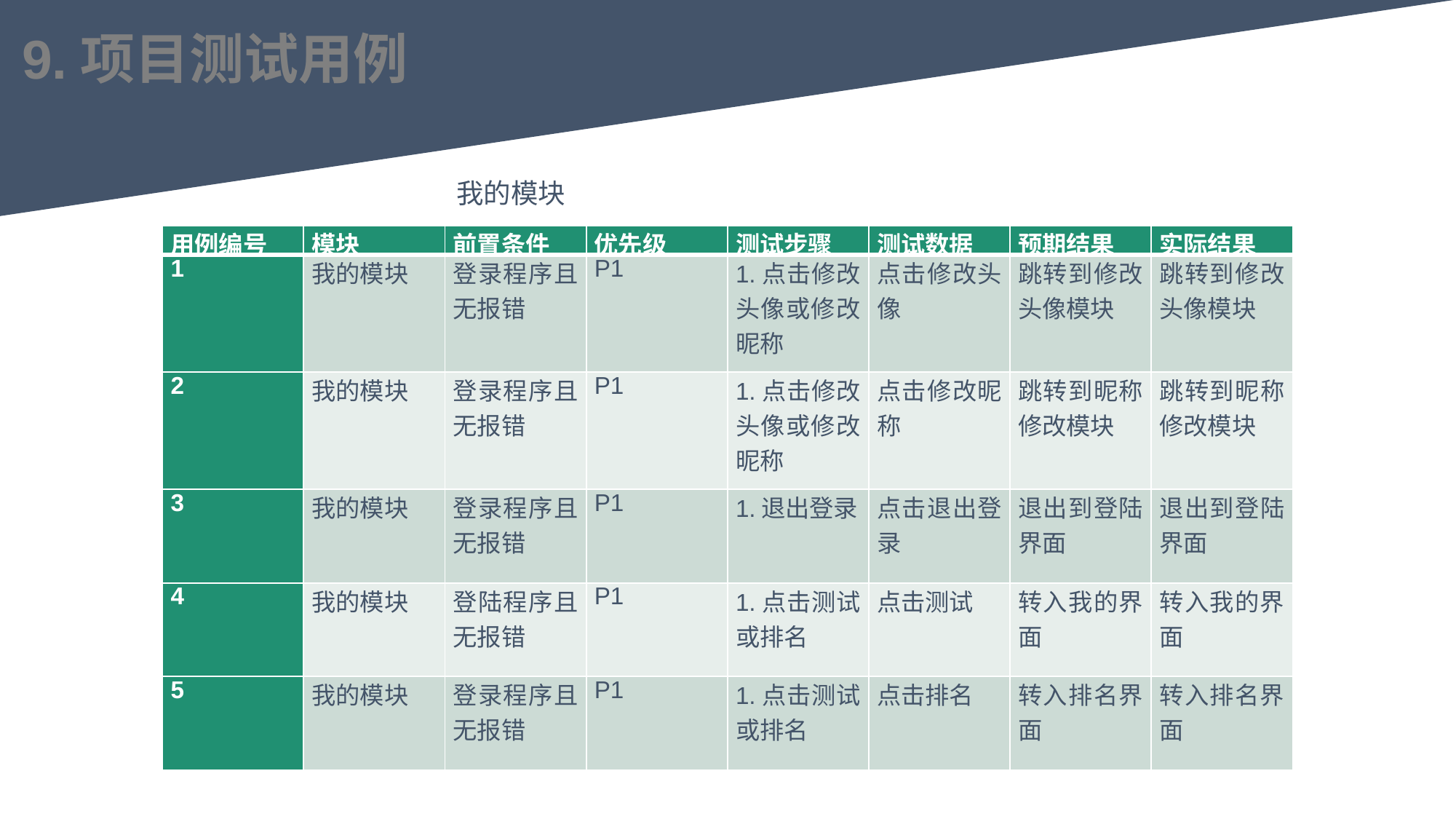

9.项目测试用例
我的模块
| 用例编号 | 模块 | 前置条件 | 优先级 | 测试步骤 | 测试数据 | 预期结果 | 实际结果 |
| --- | --- | --- | --- | --- | --- | --- | --- |
| 1 | 我的模块 | 登录程序且无报错 | P1 | 1.点击修改头像或修改昵称 | 点击修改头像 | 跳转到修改头像模块 | 跳转到修改头像模块 |
| 2 | 我的模块 | 登录程序且无报错 | P1 | 1.点击修改头像或修改昵称 | 点击修改昵称 | 跳转到昵称修改模块 | 跳转到昵称修改模块 |
| 3 | 我的模块 | 登录程序且无报错 | P1 | 1.退出登录 | 点击退出登录 | 退出到登陆界面 | 退出到登陆界面 |
| 4 | 我的模块 | 登陆程序且无报错 | P1 | 1.点击测试或排名 | 点击测试 | 转入我的界面 | 转入我的界面 |
| 5 | 我的模块 | 登录程序且无报错 | P1 | 1.点击测试或排名 | 点击排名 | 转入排名界面 | 转入排名界面 |